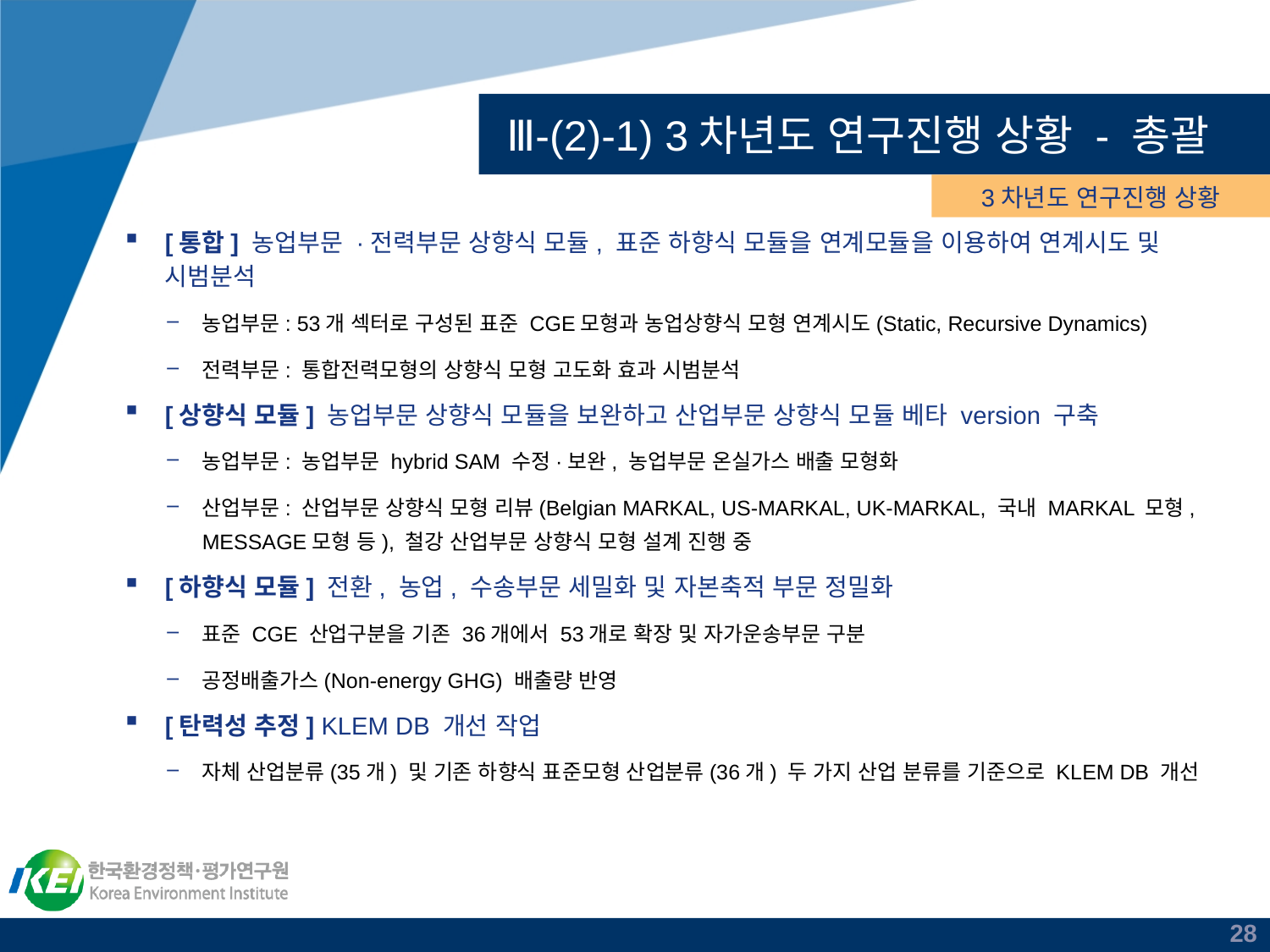

# Ⅲ-(2)-1) 3차년도 연구진행 상황 - 총괄
3차년도 연구진행 상황
[통합] 농업부문 ·전력부문 상향식 모듈, 표준 하향식 모듈을 연계모듈을 이용하여 연계시도 및 시범분석
농업부문: 53개 섹터로 구성된 표준 CGE모형과 농업상향식 모형 연계시도(Static, Recursive Dynamics)
전력부문: 통합전력모형의 상향식 모형 고도화 효과 시범분석
[상향식 모듈] 농업부문 상향식 모듈을 보완하고 산업부문 상향식 모듈 베타 version 구축
농업부문: 농업부문 hybrid SAM 수정·보완, 농업부문 온실가스 배출 모형화
산업부문: 산업부문 상향식 모형 리뷰(Belgian MARKAL, US-MARKAL, UK-MARKAL, 국내 MARKAL 모형,   MESSAGE모형 등), 철강 산업부문 상향식 모형 설계 진행 중
[하향식 모듈] 전환, 농업, 수송부문 세밀화 및 자본축적 부문 정밀화
표준 CGE 산업구분을 기존 36개에서 53개로 확장 및 자가운송부문 구분
공정배출가스(Non-energy GHG) 배출량 반영
[탄력성 추정] KLEM DB 개선 작업
자체 산업분류(35개) 및 기존 하향식 표준모형 산업분류(36개) 두 가지 산업 분류를 기준으로 KLEM DB 개선
28